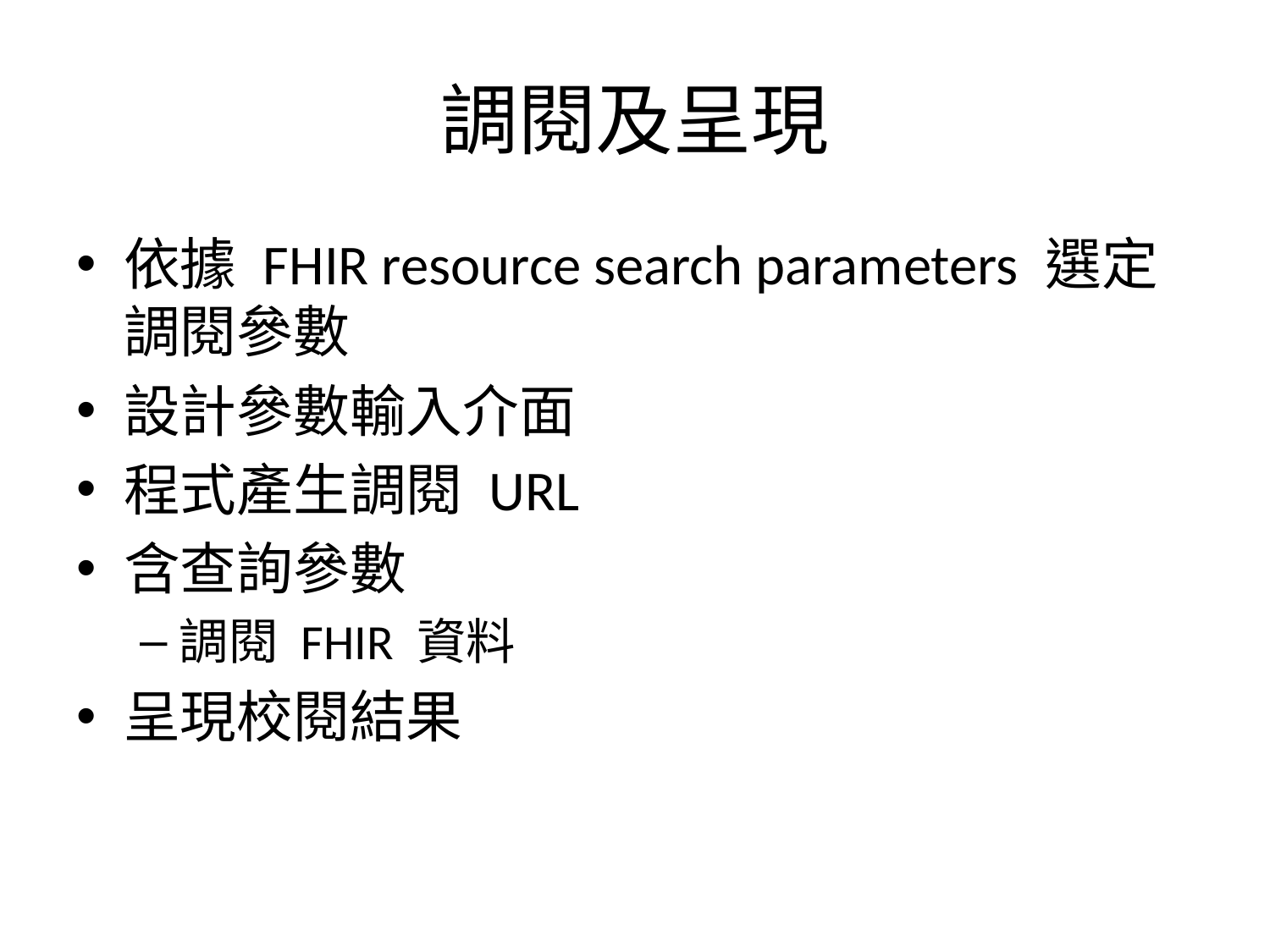

# 調閱及呈現
依據 FHIR resource search parameters 選定調閱參數
設計參數輸入介面
程式產生調閱 URL
含查詢參數
調閱 FHIR 資料
呈現校閱結果